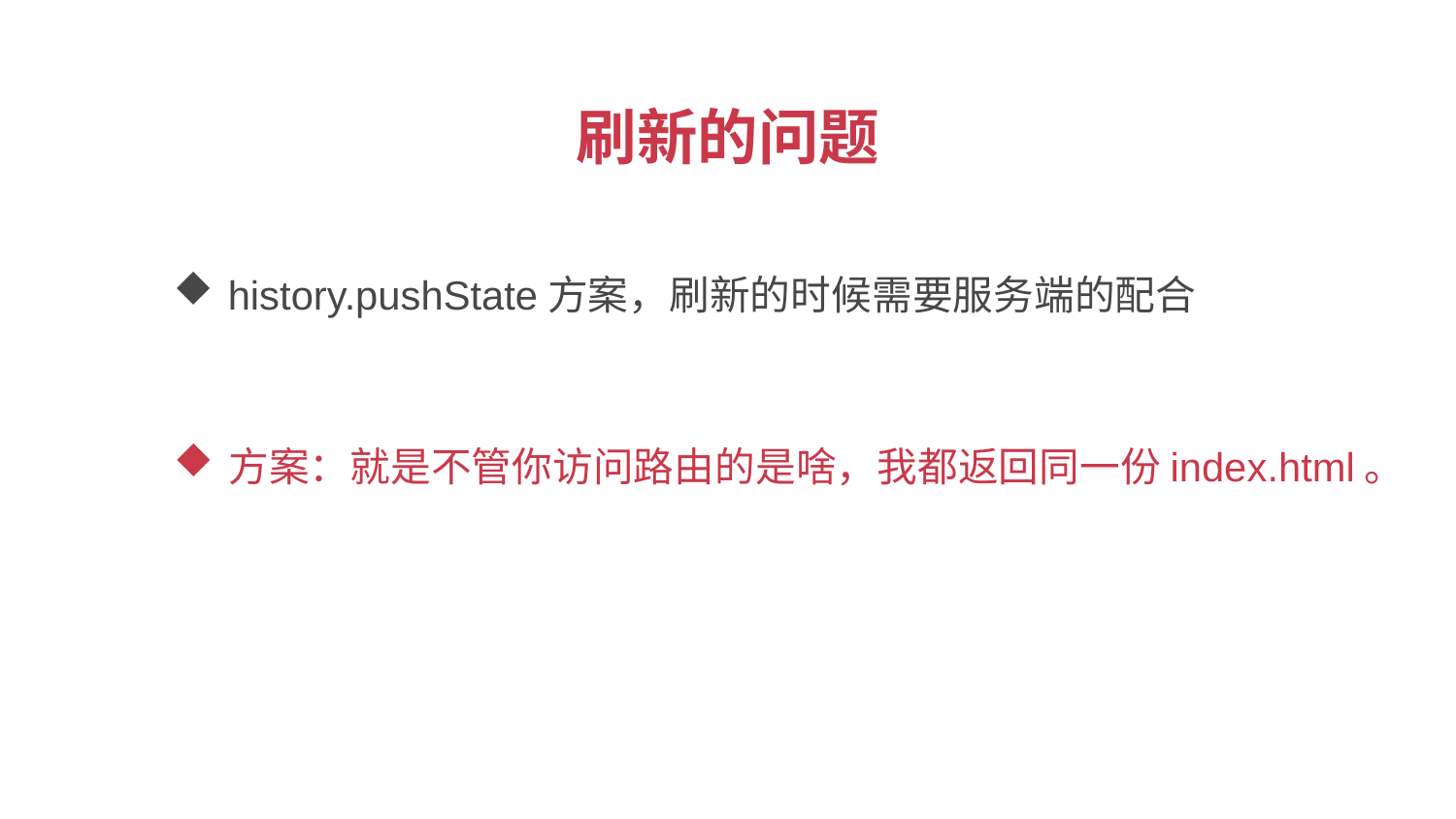

刷新的问题
history.pushState方案，刷新的时候需要服务端的配合
方案：就是不管你访问路由的是啥，我都返回同一份index.html。